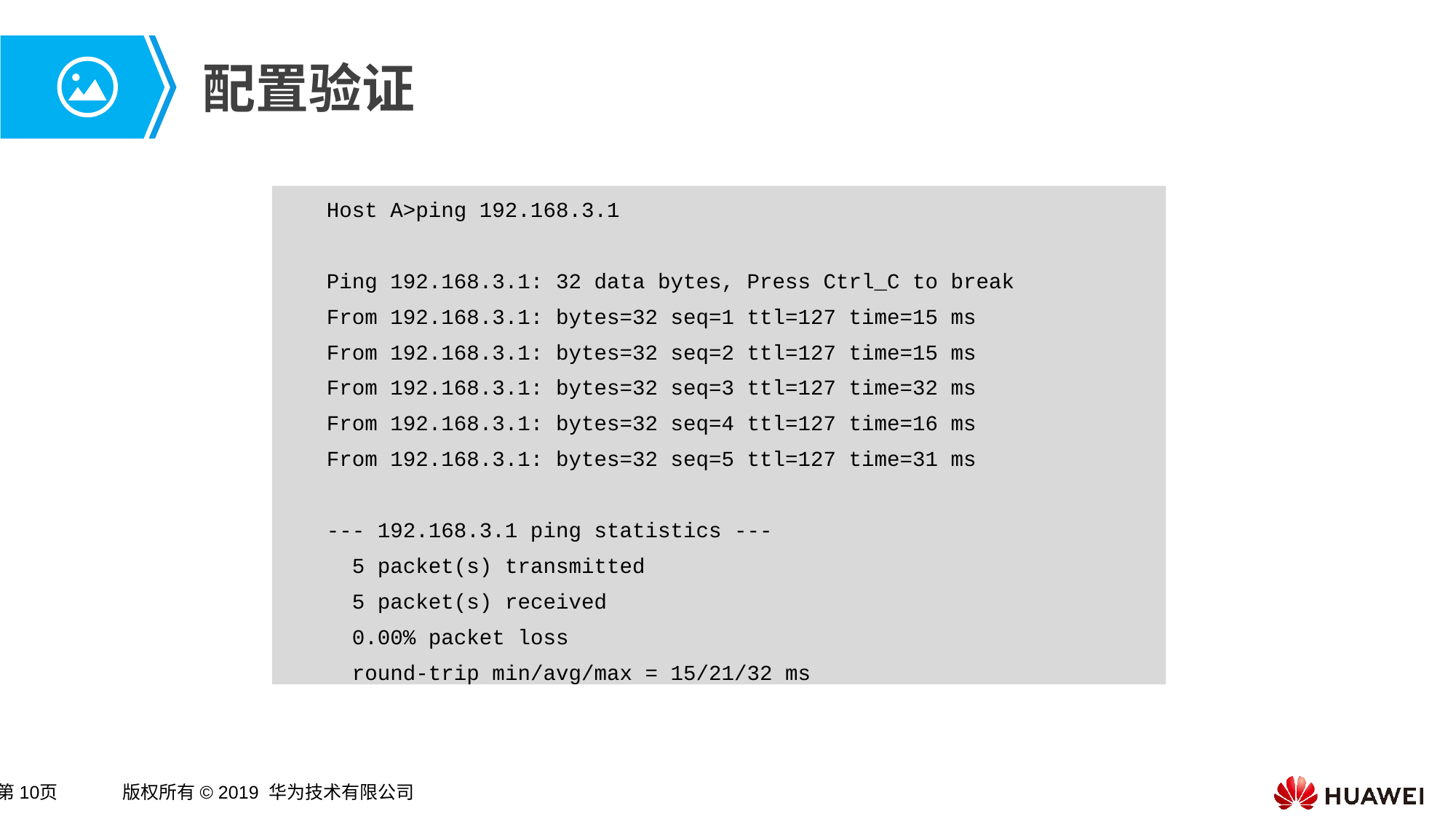

# 配置验证
Host A>ping 192.168.3.1

Ping 192.168.3.1: 32 data bytes, Press Ctrl_C to break
From 192.168.3.1: bytes=32 seq=1 ttl=127 time=15 ms
From 192.168.3.1: bytes=32 seq=2 ttl=127 time=15 ms
From 192.168.3.1: bytes=32 seq=3 ttl=127 time=32 ms
From 192.168.3.1: bytes=32 seq=4 ttl=127 time=16 ms
From 192.168.3.1: bytes=32 seq=5 ttl=127 time=31 ms

--- 192.168.3.1 ping statistics ---
  5 packet(s) transmitted
  5 packet(s) received
  0.00% packet loss
  round-trip min/avg/max = 15/21/32 ms